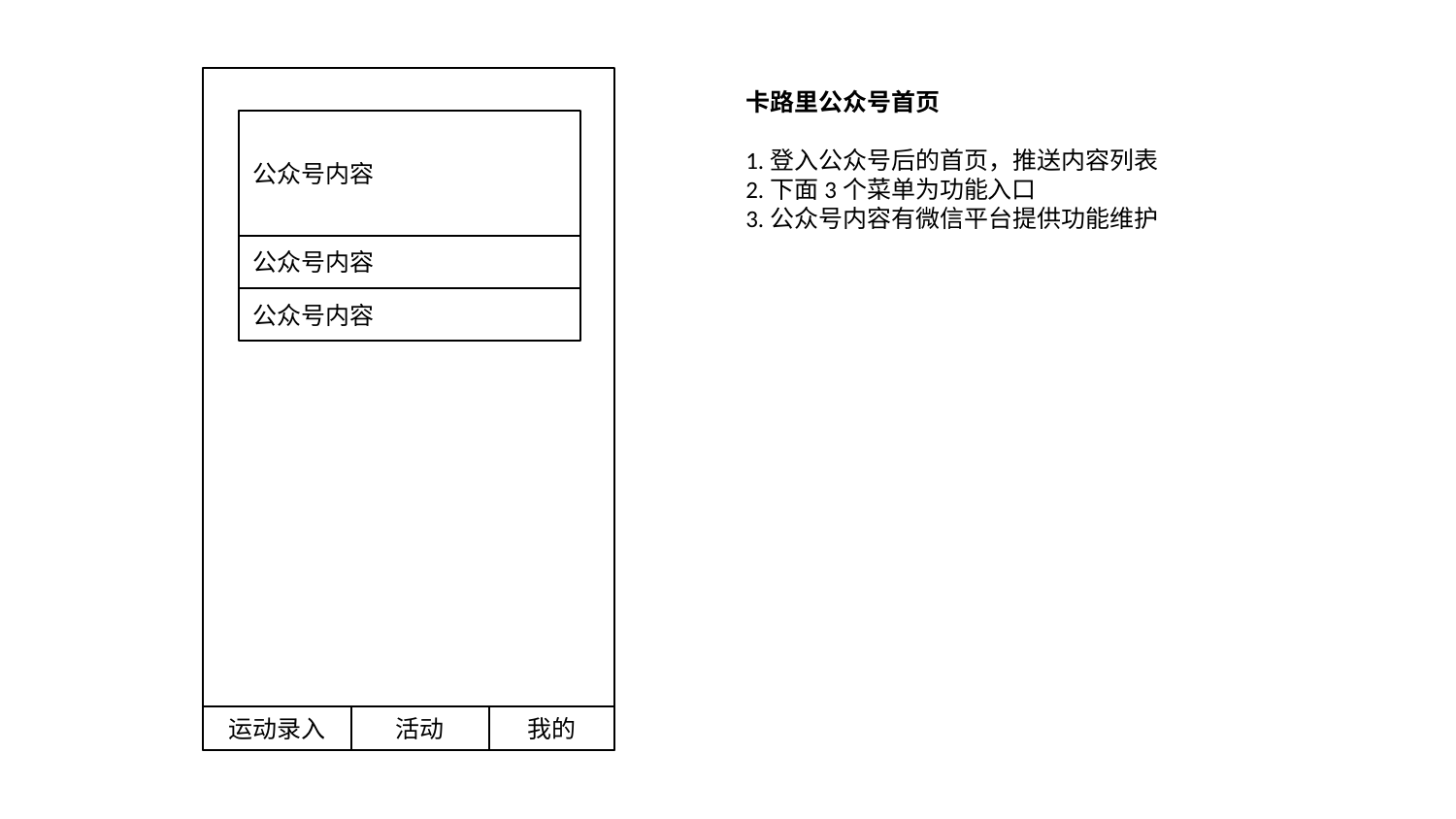

卡路里公众号首页

1.登入公众号后的首页，推送内容列表
2.下面3个菜单为功能入口
3.公众号内容有微信平台提供功能维护
公众号内容
公众号内容
公众号内容
运动录入
活动
我的